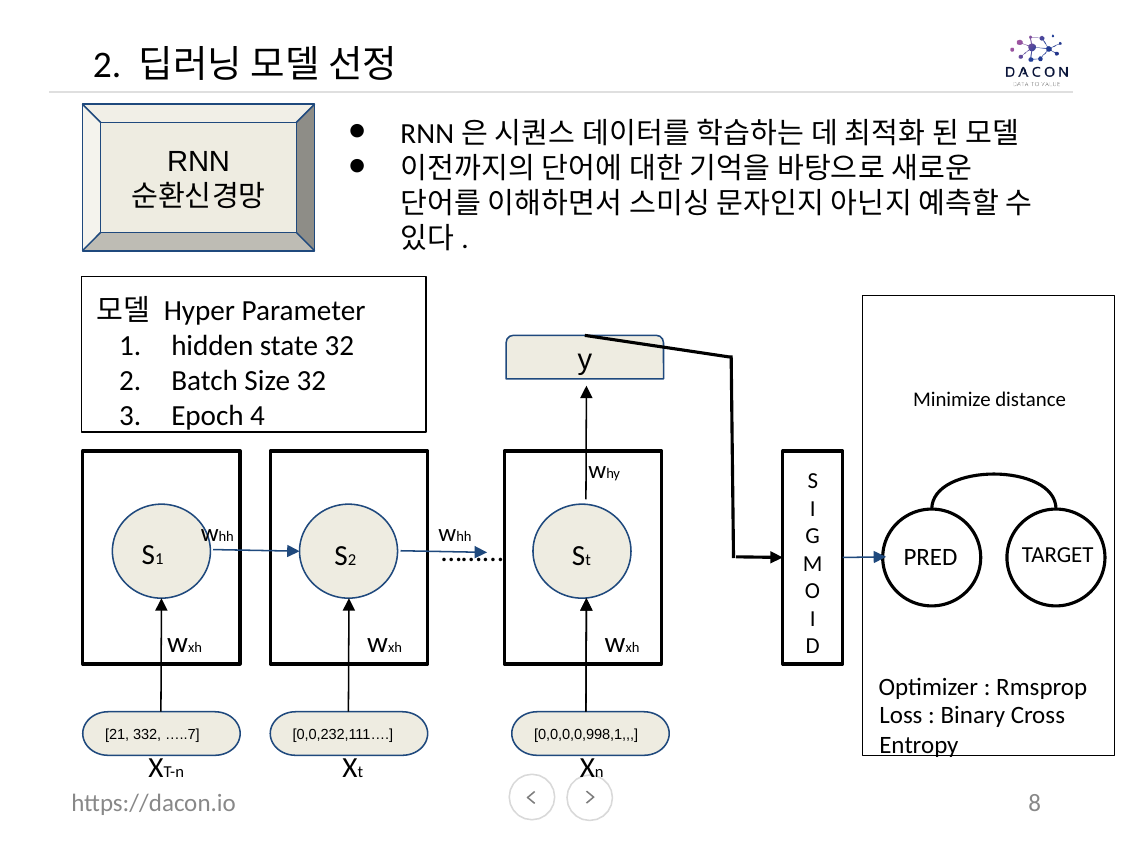

2. 딥러닝 모델 선정
RNN은 시퀀스 데이터를 학습하는 데 최적화 된 모델
이전까지의 단어에 대한 기억을 바탕으로 새로운 단어를 이해하면서 스미싱 문자인지 아닌지 예측할 수 있다.

RNN 순환신경망
모델 Hyper Parameter
hidden state 32
Batch Size 32
Epoch 4

y
Minimize distance

why

S
I
G
M
O
I
D
whh
whh

……...
S1
S2
St
TARGET
PRED
wxh
wxh
wxh

Optimizer : Rmsprop
Loss : Binary Cross Entropy
[21, 332, …..7]
[0,0,232,111….]
[0,0,0,0,998,1,,,]
XT-n
Xt
Xn
https://dacon.io
8